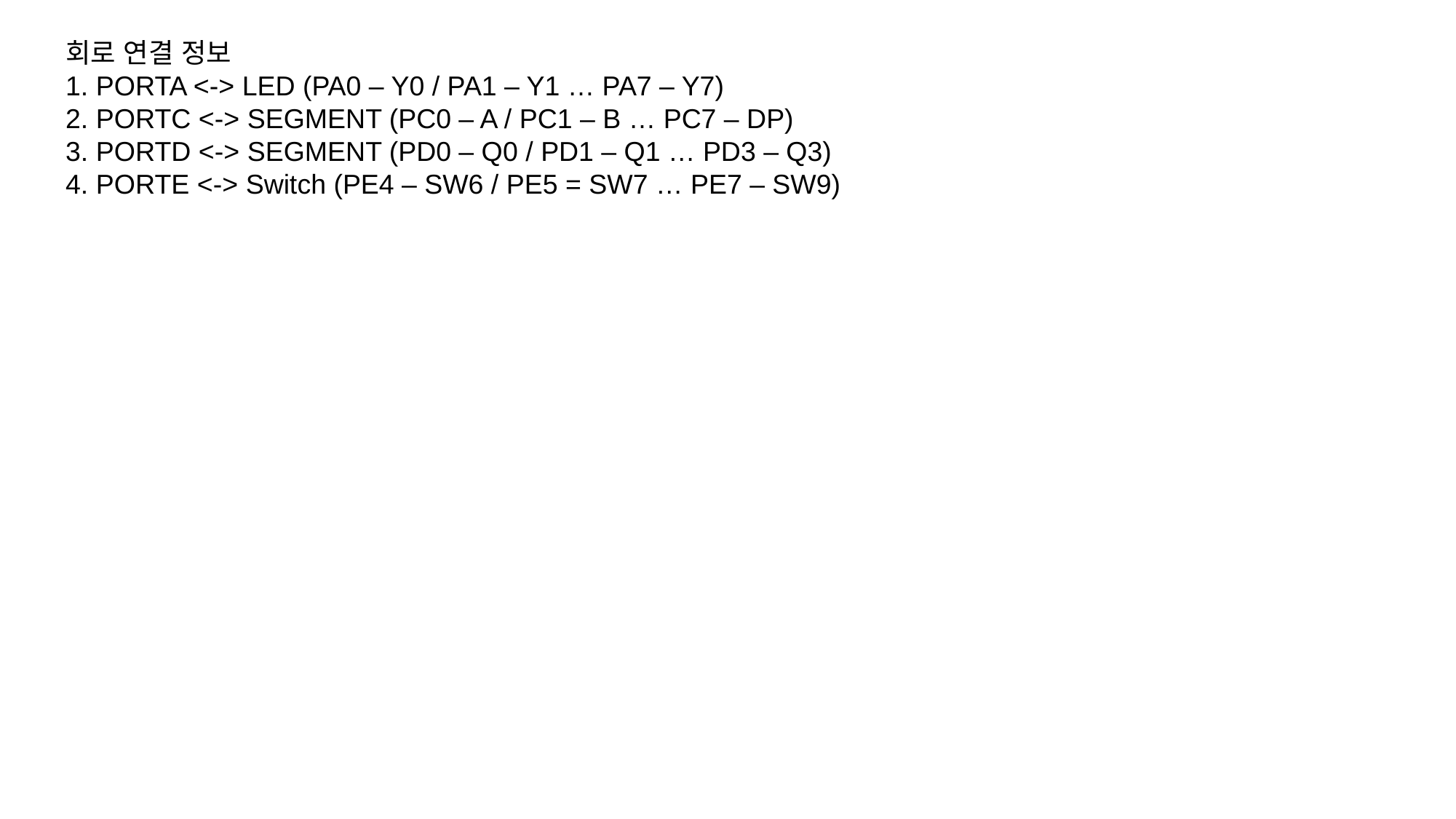

회로 연결 정보
1. PORTA <-> LED (PA0 – Y0 / PA1 – Y1 … PA7 – Y7)
2. PORTC <-> SEGMENT (PC0 – A / PC1 – B … PC7 – DP)
3. PORTD <-> SEGMENT (PD0 – Q0 / PD1 – Q1 … PD3 – Q3)
4. PORTE <-> Switch (PE4 – SW6 / PE5 = SW7 … PE7 – SW9)